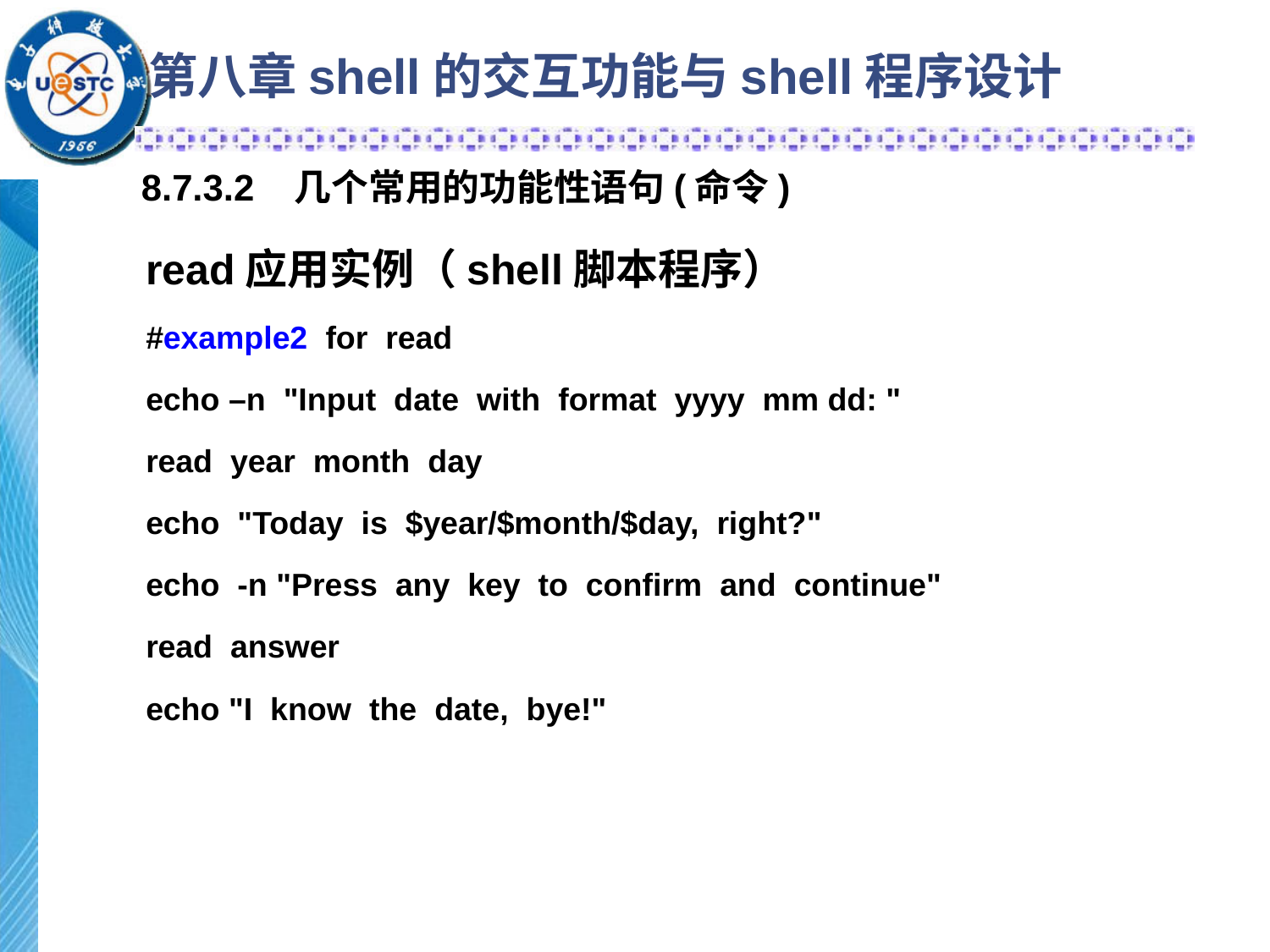

# 第八章shell的交互功能与shell程序设计
8.7.3.2   几个常用的功能性语句(命令)
read应用实例（shell脚本程序）
#example2  for  read
echo –n  "Input  date  with  format  yyyy  mm dd: "
read  year  month  day
echo  "Today  is  $year/$month/$day,  right?"
echo  -n "Press  any  key  to  confirm  and  continue"
read  answer
echo "I  know  the  date,  bye!"